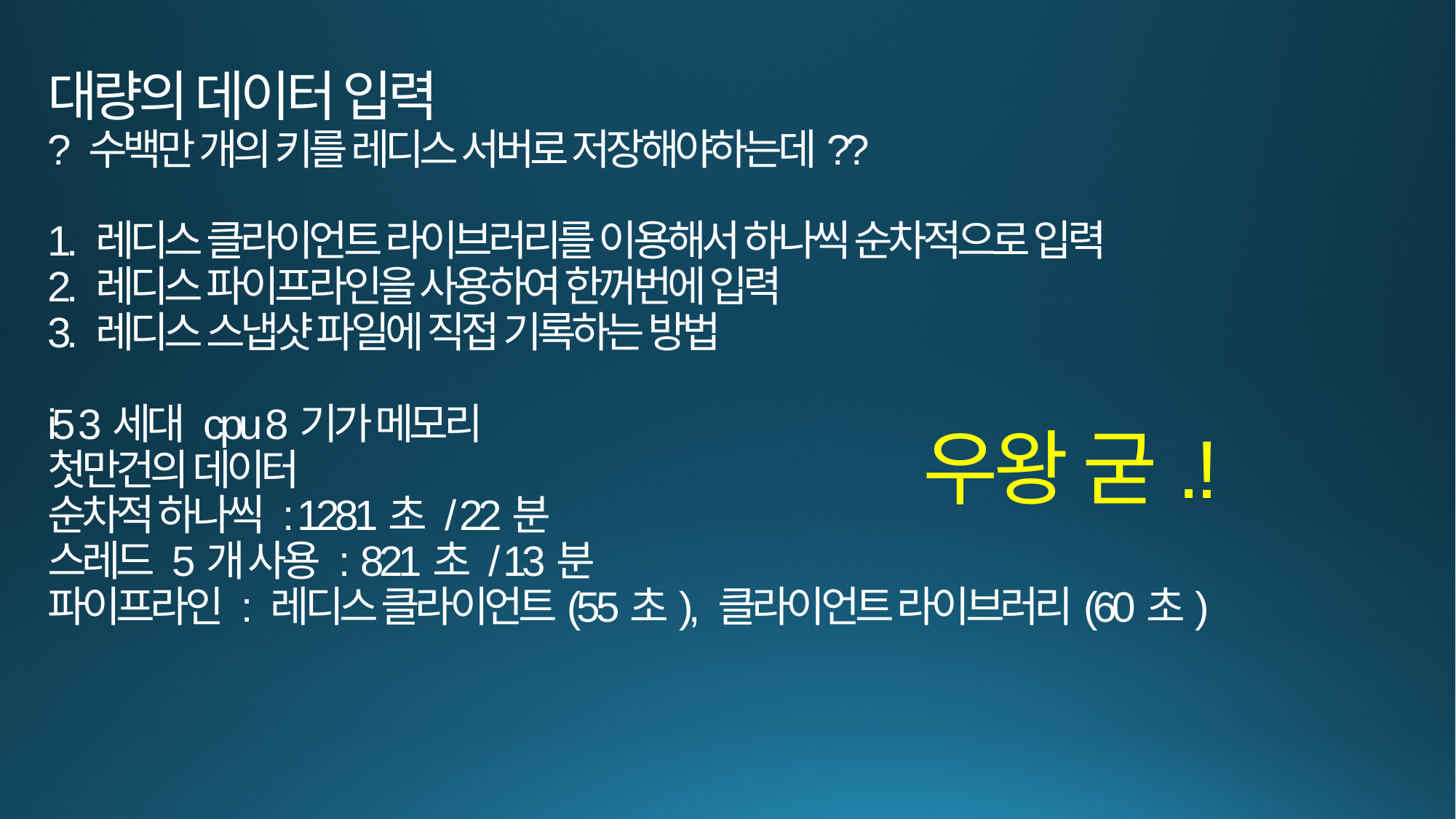

# 대량의 데이터 입력 ? 수백만 개의 키를 레디스 서버로 저장해야하는데?? 1. 레디스 클라이언트 라이브러리를 이용해서 하나씩 순차적으로 입력 2. 레디스 파이프라인을 사용하여 한꺼번에 입력 3. 레디스 스냅샷 파일에 직접 기록하는 방법 i5 3세대 cpu 8기가 메모리 첫만건의 데이터 순차적 하나씩 : 1281초 / 22분 스레드 5개 사용 :  821초 / 13분 파이프라인 : 레디스 클라이언트(55초), 클라이언트 라이브러리(60초)
우왕 굳.!